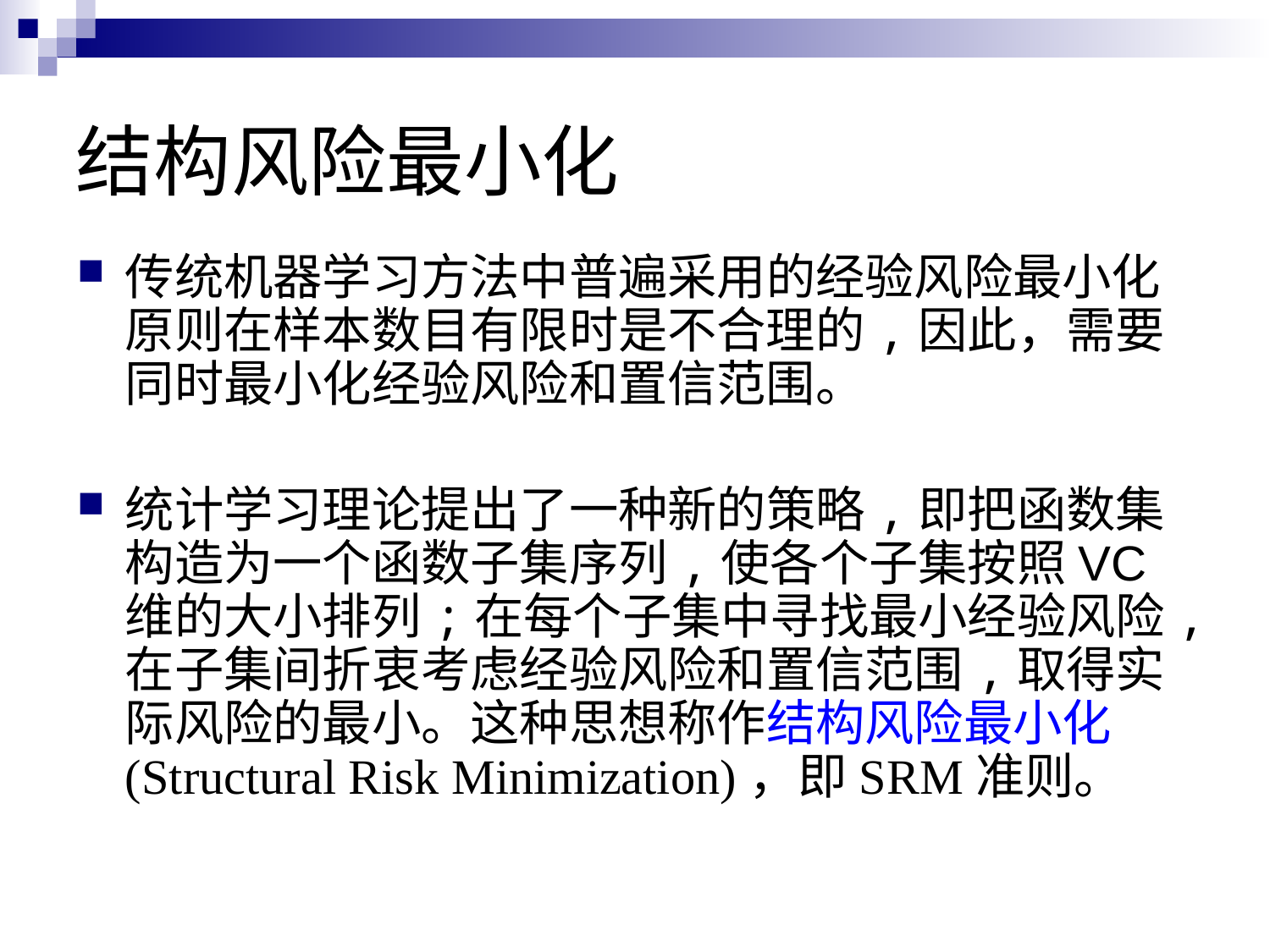

# 结构风险最小化
传统机器学习方法中普遍采用的经验风险最小化原则在样本数目有限时是不合理的,因此，需要同时最小化经验风险和置信范围。

统计学习理论提出了一种新的策略,即把函数集构造为一个函数子集序列,使各个子集按照VC维的大小排列;在每个子集中寻找最小经验风险,在子集间折衷考虑经验风险和置信范围,取得实际风险的最小。这种思想称作结构风险最小化(Structural Risk Minimization)，即SRM准则。